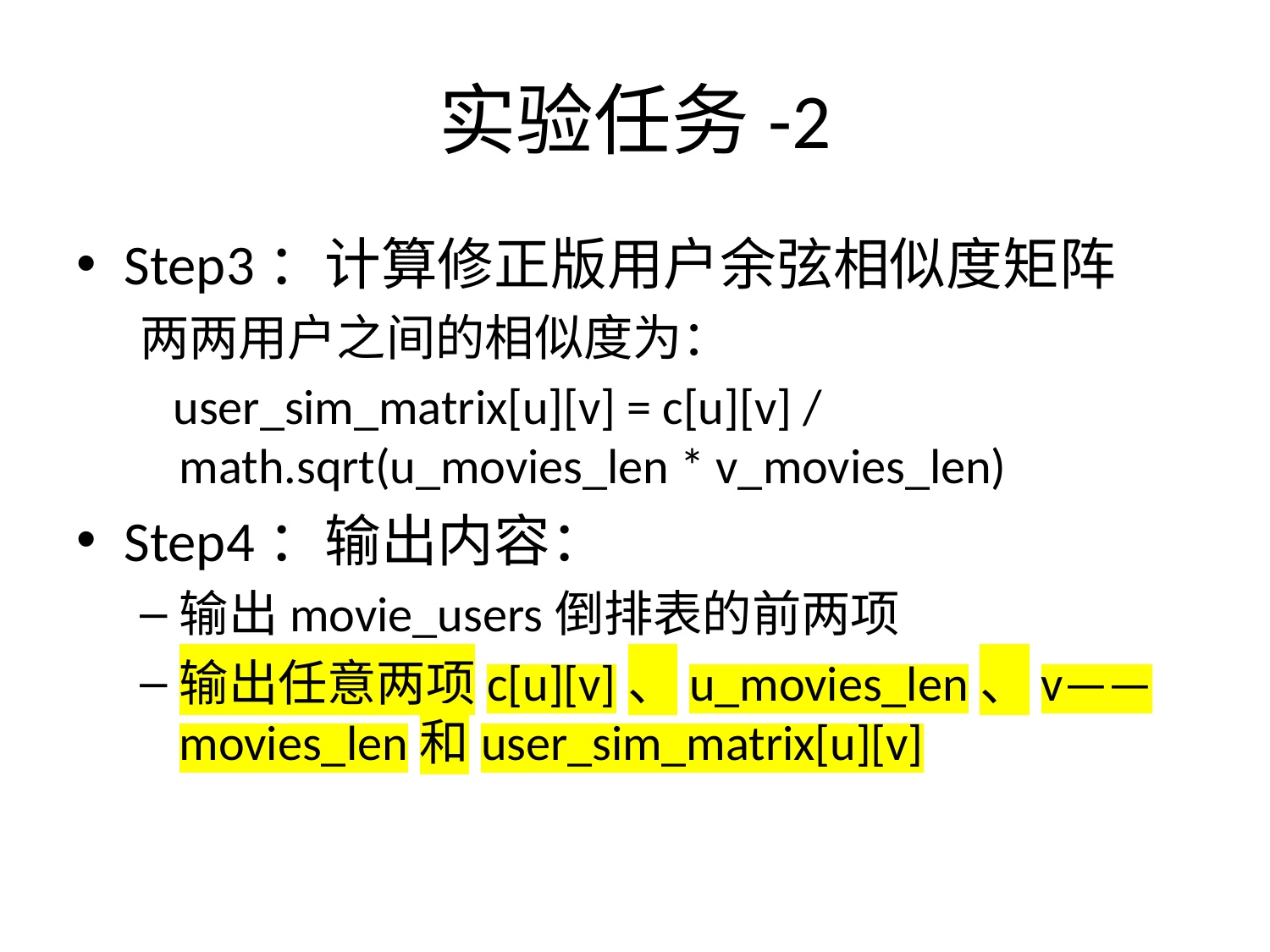

# 实验任务-2
Step3：计算修正版用户余弦相似度矩阵
两两用户之间的相似度为：
   user_sim_matrix[u][v] = c[u][v] /       math.sqrt(u_movies_len * v_movies_len)
Step4：输出内容：
输出movie_users倒排表的前两项
输出任意两项c[u][v]、u_movies_len、v——movies_len和user_sim_matrix[u][v]